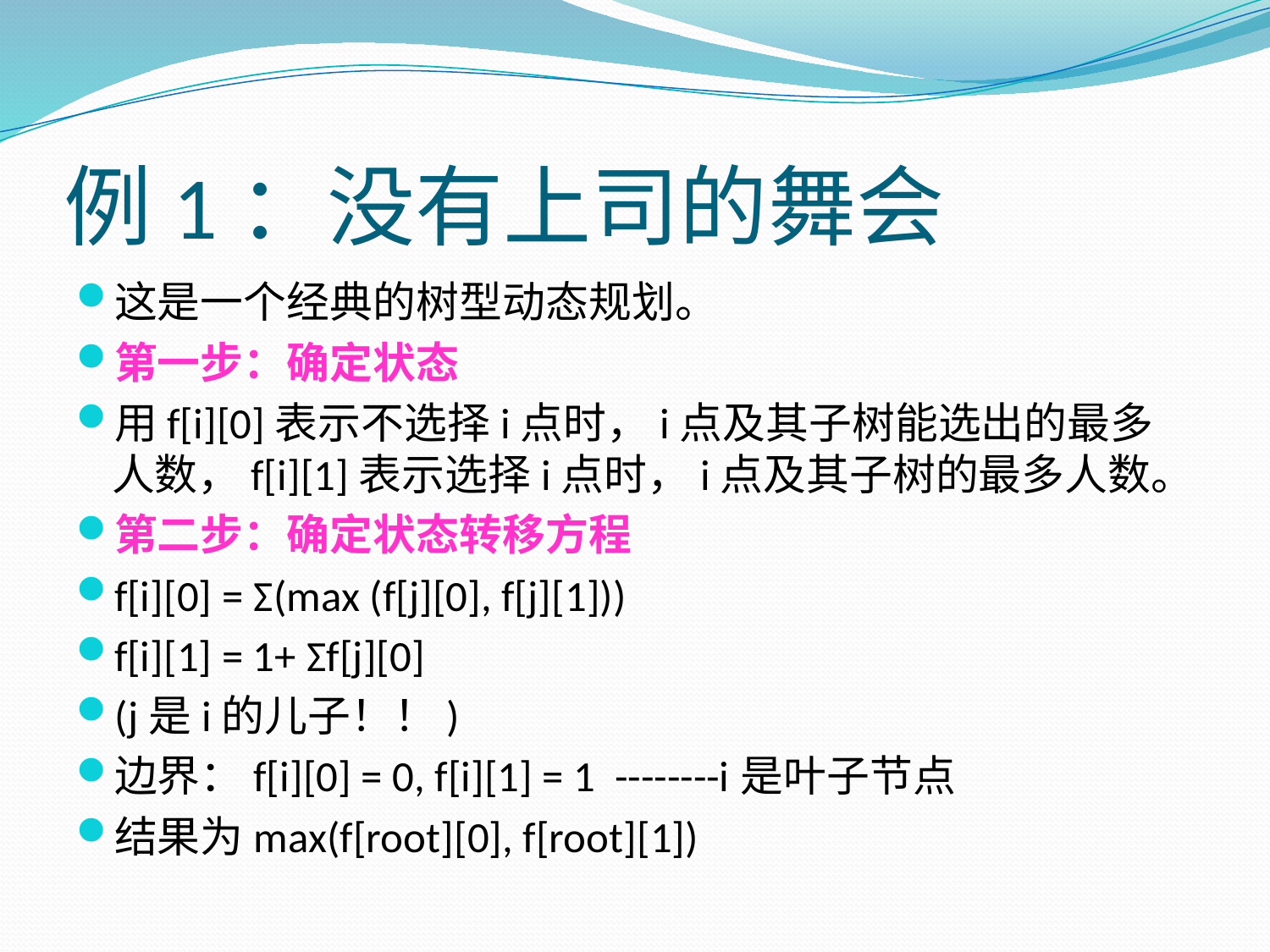

# 例1：没有上司的舞会
这是一个经典的树型动态规划。
第一步：确定状态
用f[i][0]表示不选择i点时，i点及其子树能选出的最多人数，f[i][1]表示选择i点时，i点及其子树的最多人数。
第二步：确定状态转移方程
f[i][0] = Σ(max (f[j][0], f[j][1]))
f[i][1] = 1+ Σf[j][0]
(j是i的儿子！！)
边界：f[i][0] = 0, f[i][1] = 1  --------i是叶子节点
结果为max(f[root][0], f[root][1])